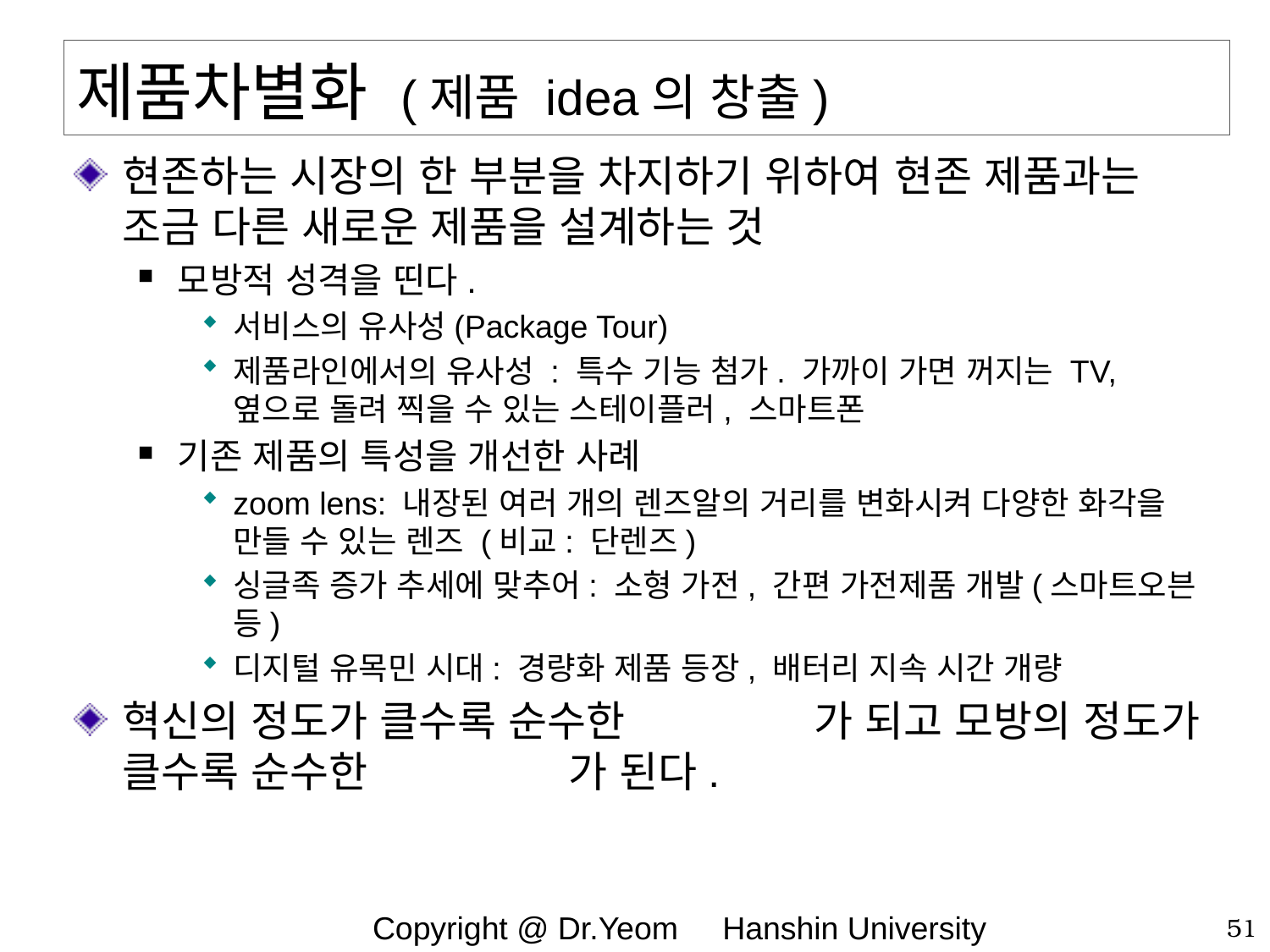

# 제품차별화 (제품 idea의 창출)
현존하는 시장의 한 부분을 차지하기 위하여 현존 제품과는 조금 다른 새로운 제품을 설계하는 것
모방적 성격을 띤다.
서비스의 유사성(Package Tour)
제품라인에서의 유사성 : 특수 기능 첨가. 가까이 가면 꺼지는 TV, 옆으로 돌려 찍을 수 있는 스테이플러, 스마트폰
기존 제품의 특성을 개선한 사례
zoom lens: 내장된 여러 개의 렌즈알의 거리를 변화시켜 다양한 화각을 만들 수 있는 렌즈 (비교: 단렌즈)
싱글족 증가 추세에 맞추어: 소형 가전, 간편 가전제품 개발(스마트오븐 등)
디지털 유목민 시대: 경량화 제품 등장, 배터리 지속 시간 개량
혁신의 정도가 클수록 순수한                가 되고 모방의 정도가 클수록 순수한                 가 된다.
51